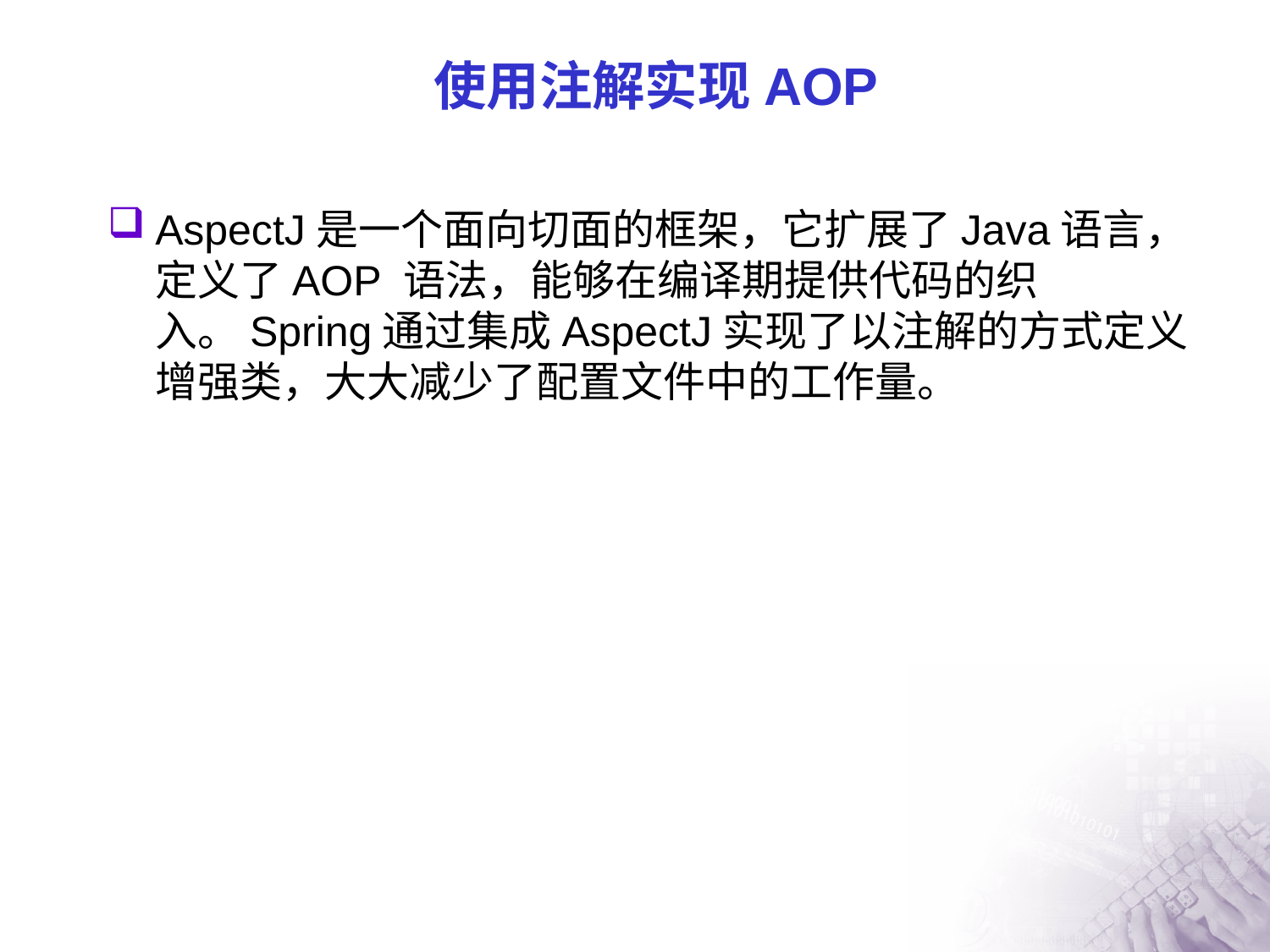

# 使用注解实现AOP
AspectJ是一个面向切面的框架，它扩展了Java语言，定义了AOP 语法，能够在编译期提供代码的织入。Spring通过集成AspectJ实现了以注解的方式定义增强类，大大减少了配置文件中的工作量。